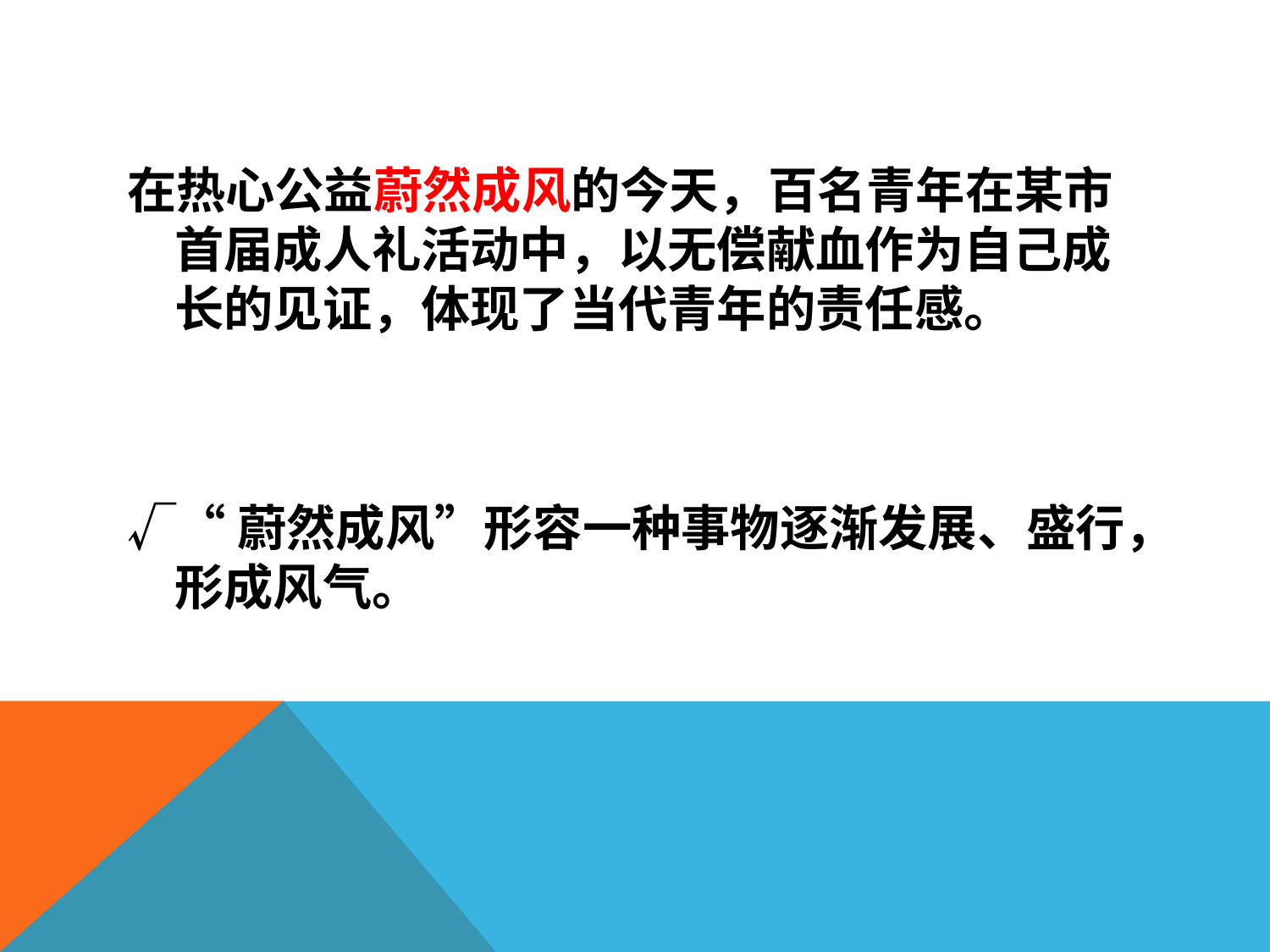

#
在热心公益蔚然成风的今天，百名青年在某市首届成人礼活动中，以无偿献血作为自己成长的见证，体现了当代青年的责任感。

√“蔚然成风”形容一种事物逐渐发展、盛行，形成风气。